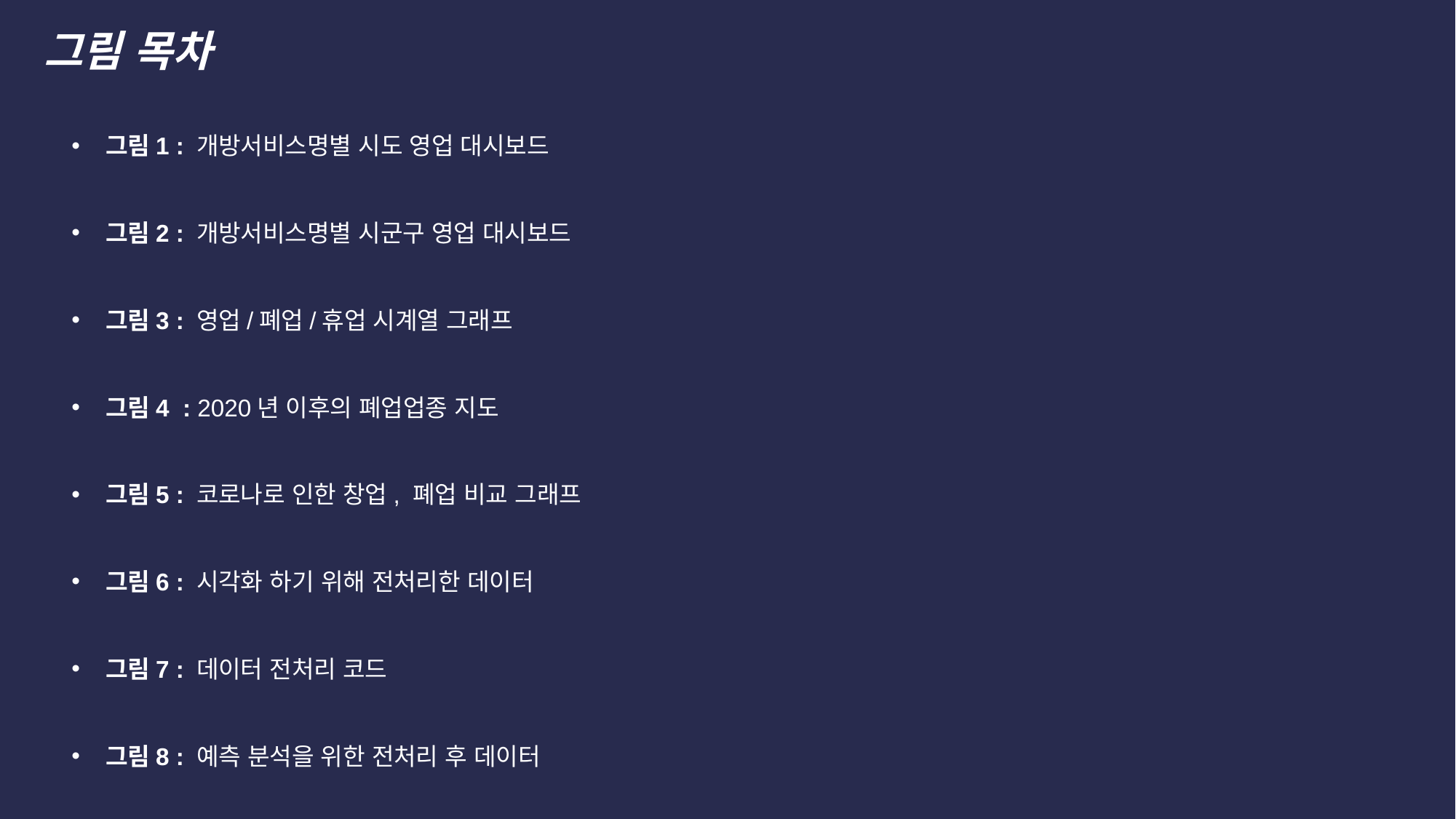

그림 목차
그림1 : 개방서비스명별 시도 영업 대시보드

그림2 : 개방서비스명별 시군구 영업 대시보드

그림3 : 영업/폐업/휴업 시계열 그래프

그림4  : 2020년 이후의 폐업업종 지도

그림5 : 코로나로 인한 창업, 폐업 비교 그래프

그림6 : 시각화 하기 위해 전처리한 데이터

그림7 : 데이터 전처리 코드

그림8 : 예측 분석을 위한 전처리 후 데이터